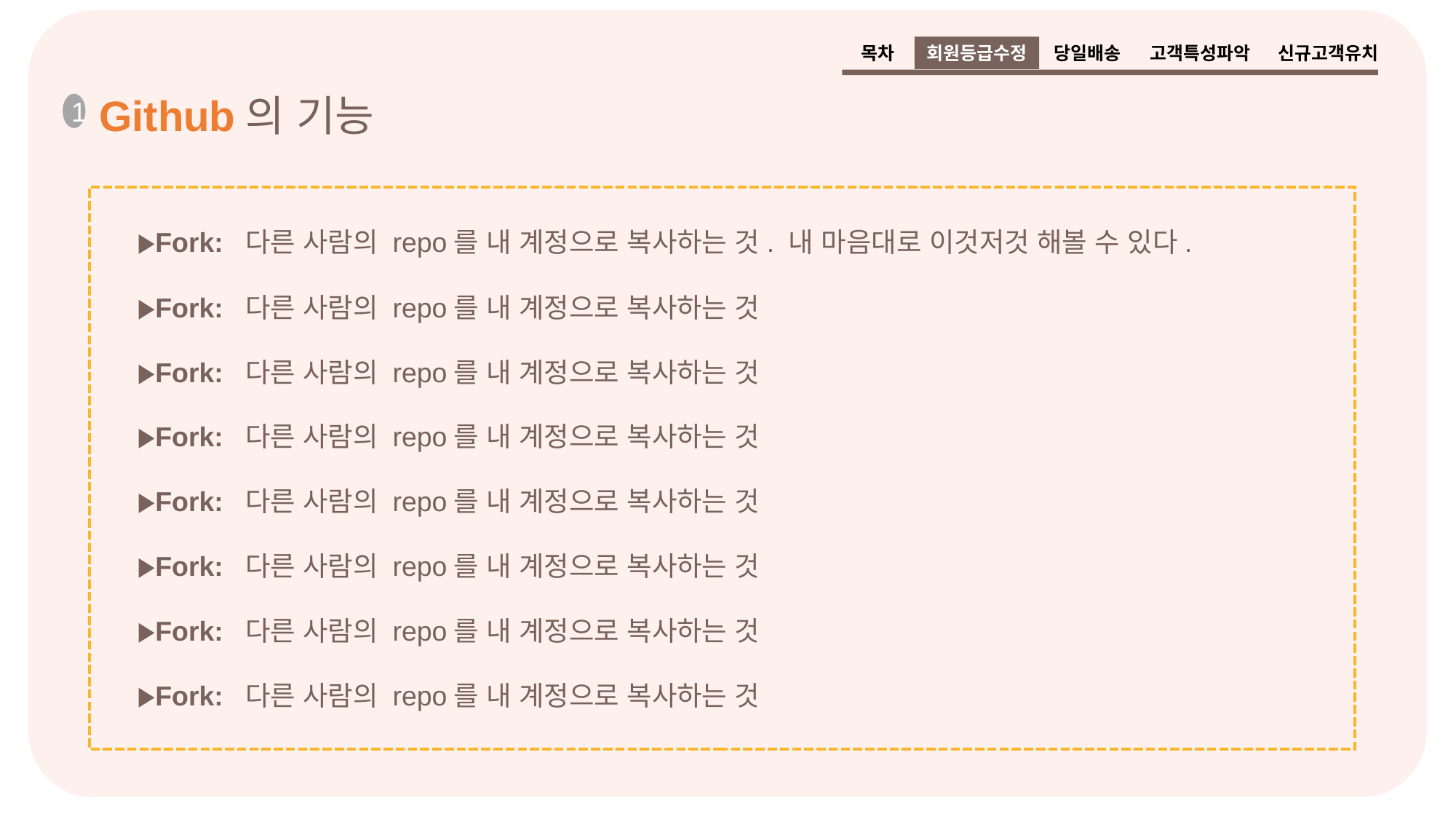

목차
회원등급수정
당일배송
고객특성파악
신규고객유치

Github의 기능
1

▶Fork:  다른 사람의 repo를 내 계정으로 복사하는 것. 내 마음대로 이것저것 해볼 수 있다.
▶Fork:  다른 사람의 repo를 내 계정으로 복사하는 것
▶Fork:  다른 사람의 repo를 내 계정으로 복사하는 것
▶Fork:  다른 사람의 repo를 내 계정으로 복사하는 것
▶Fork:  다른 사람의 repo를 내 계정으로 복사하는 것
▶Fork:  다른 사람의 repo를 내 계정으로 복사하는 것
▶Fork:  다른 사람의 repo를 내 계정으로 복사하는 것
▶Fork:  다른 사람의 repo를 내 계정으로 복사하는 것